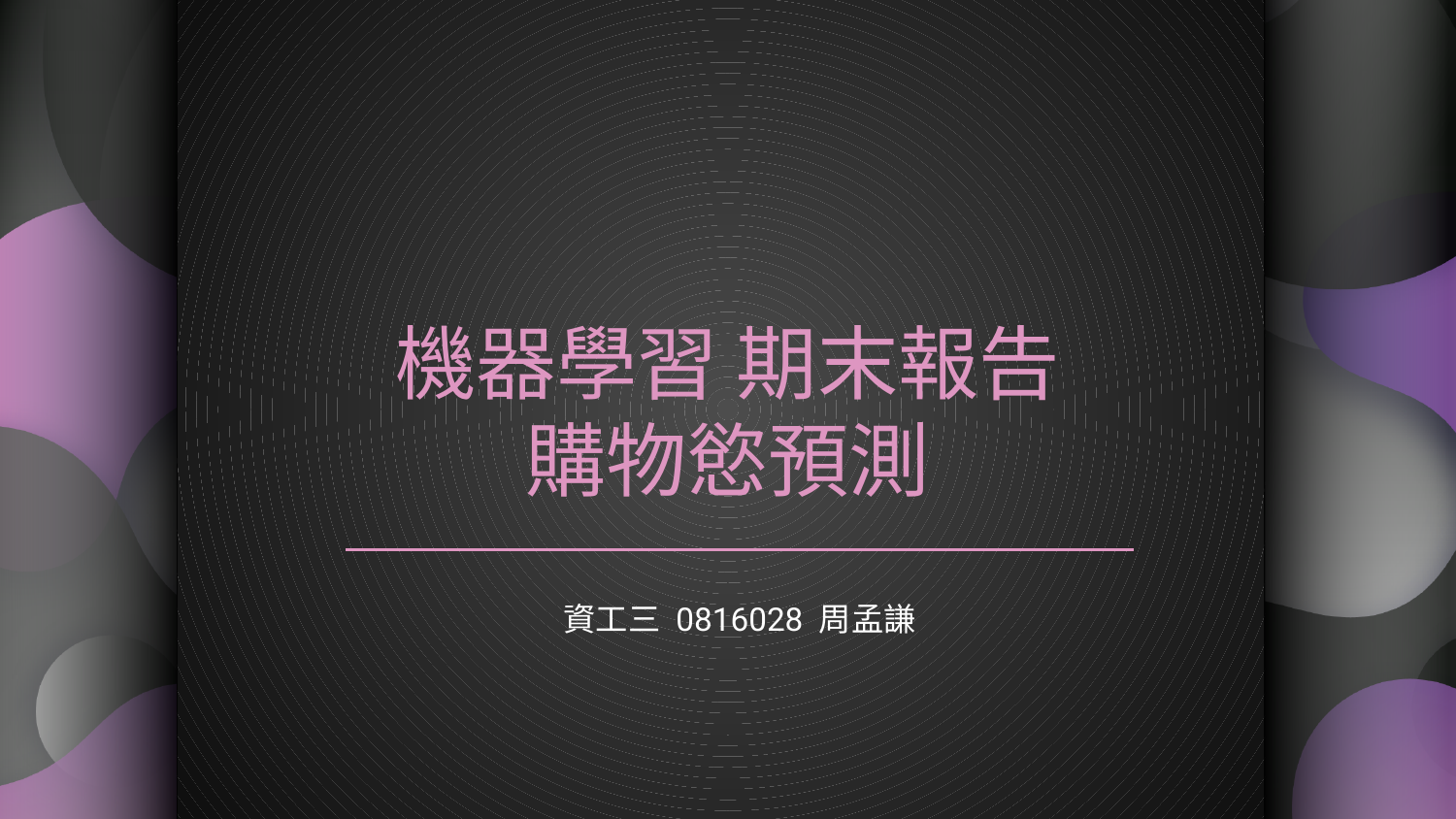

# 機器學習 期末報告 購物慾預測
資工三 0816028 周孟謙